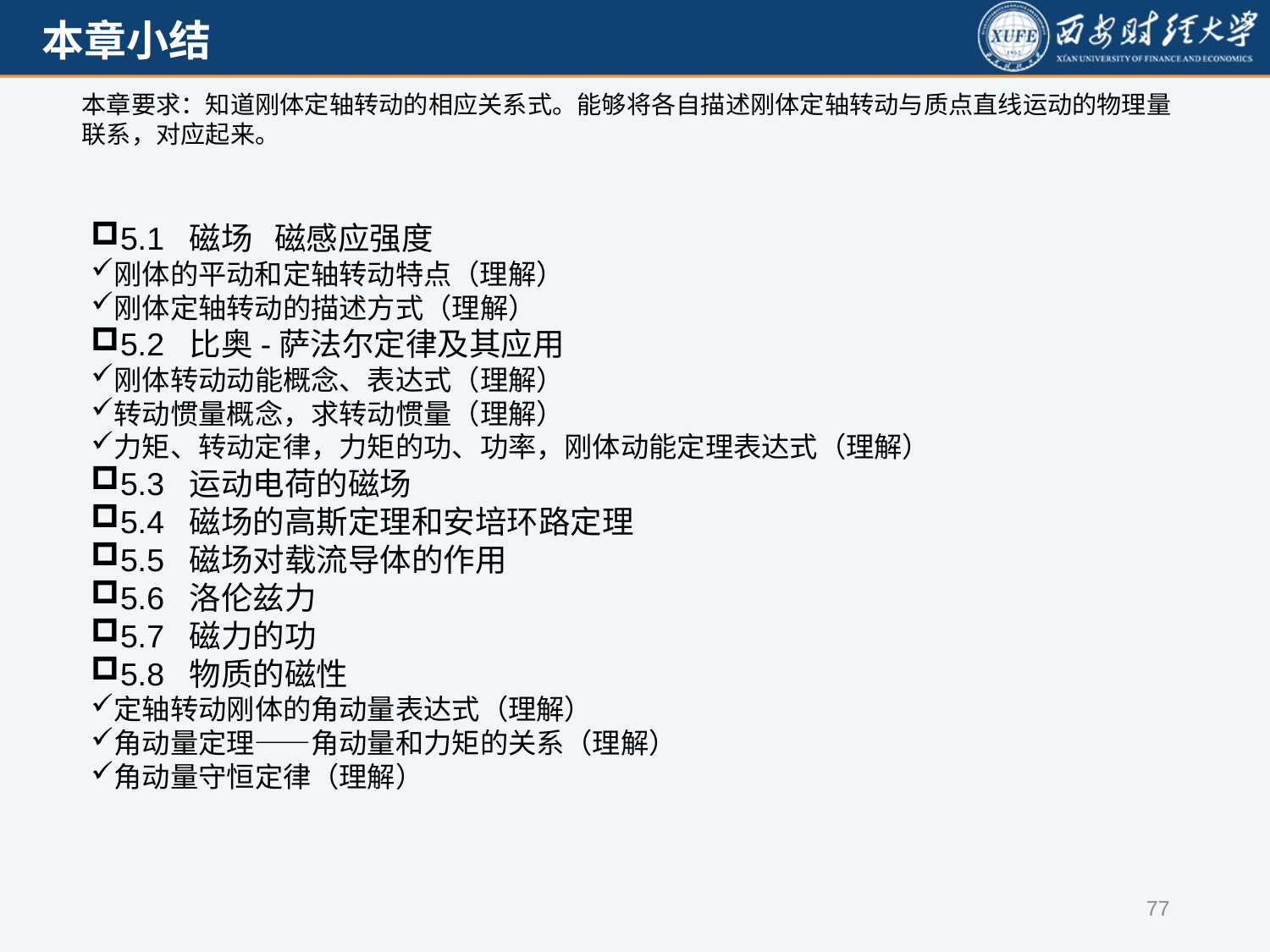

本章要求：知道刚体定轴转动的相应关系式。能够将各自描述刚体定轴转动与质点直线运动的物理量联系，对应起来。
5.1  磁场   磁感应强度
刚体的平动和定轴转动特点（理解）
刚体定轴转动的描述方式（理解）
5.2  比奥-萨法尔定律及其应用
刚体转动动能概念、表达式（理解）
转动惯量概念，求转动惯量（理解）
力矩、转动定律，力矩的功、功率，刚体动能定理表达式（理解）
5.3  运动电荷的磁场
5.4  磁场的高斯定理和安培环路定理
5.5  磁场对载流导体的作用
5.6  洛伦兹力
5.7  磁力的功
5.8  物质的磁性
定轴转动刚体的角动量表达式（理解）
角动量定理——角动量和力矩的关系（理解）
角动量守恒定律（理解）
77